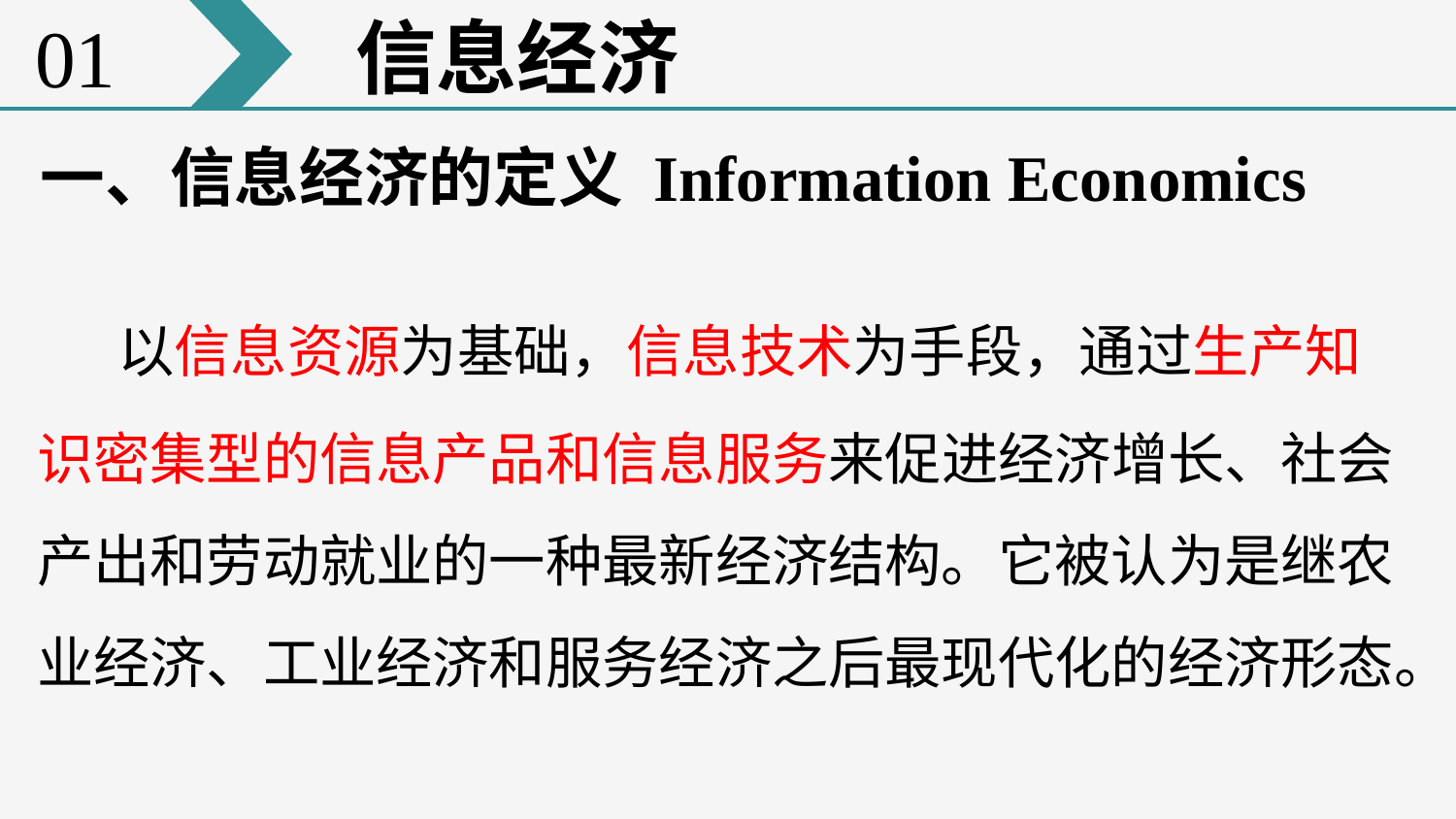

01
 信息经济
一、信息经济的定义 Information Economics
   以信息资源为基础，信息技术为手段，通过生产知识密集型的信息产品和信息服务来促进经济增长、社会产出和劳动就业的一种最新经济结构。它被认为是继农业经济、工业经济和服务经济之后最现代化的经济形态。